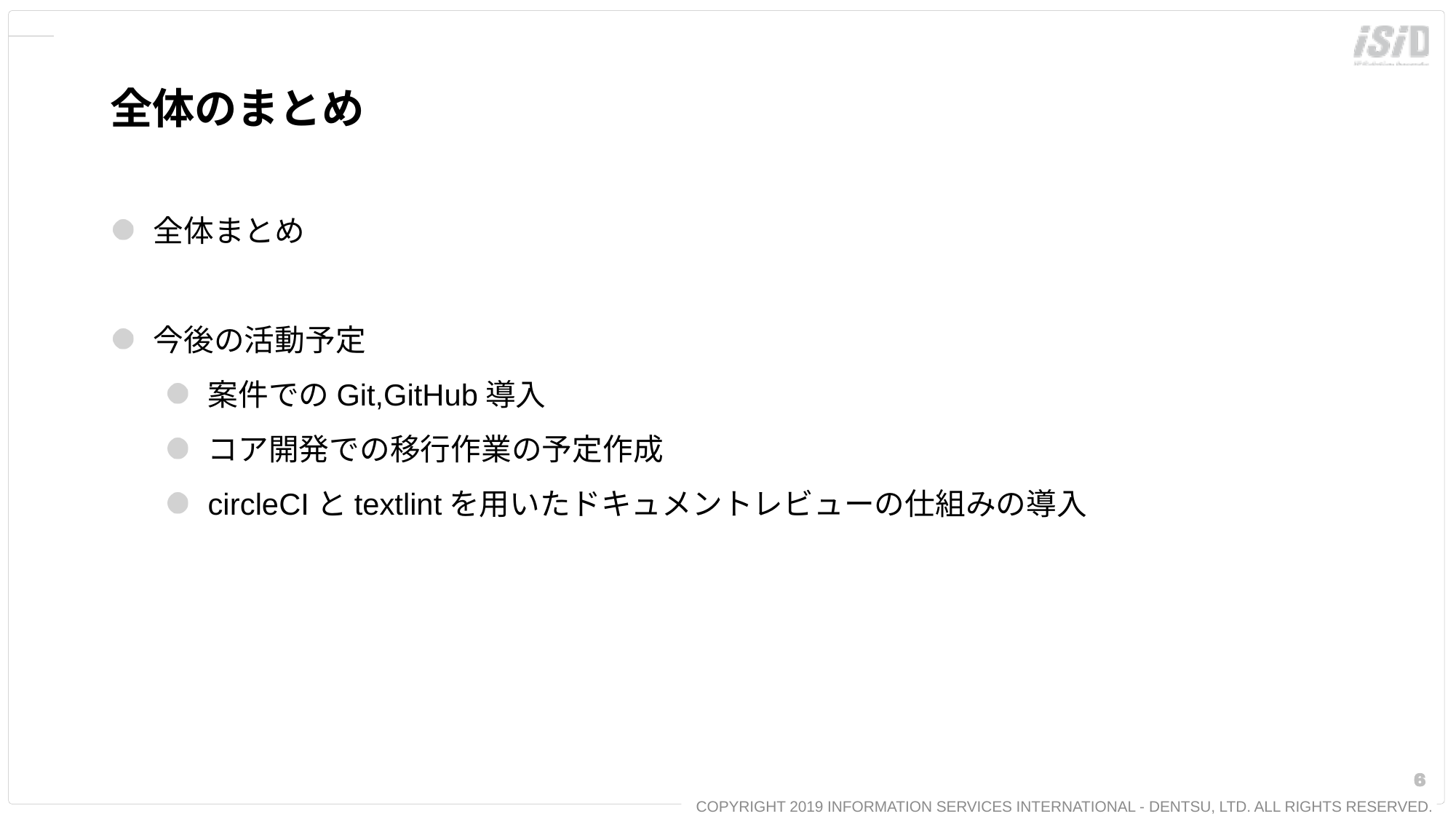

#
全体のまとめ
全体まとめ

今後の活動予定
案件でのGit,GitHub導入
コア開発での移行作業の予定作成
circleCIとtextlintを用いたドキュメントレビューの仕組みの導入

6
COPYRIGHT 2019 INFORMATION SERVICES INTERNATIONAL - DENTSU, LTD. ALL RIGHTS RESERVED.